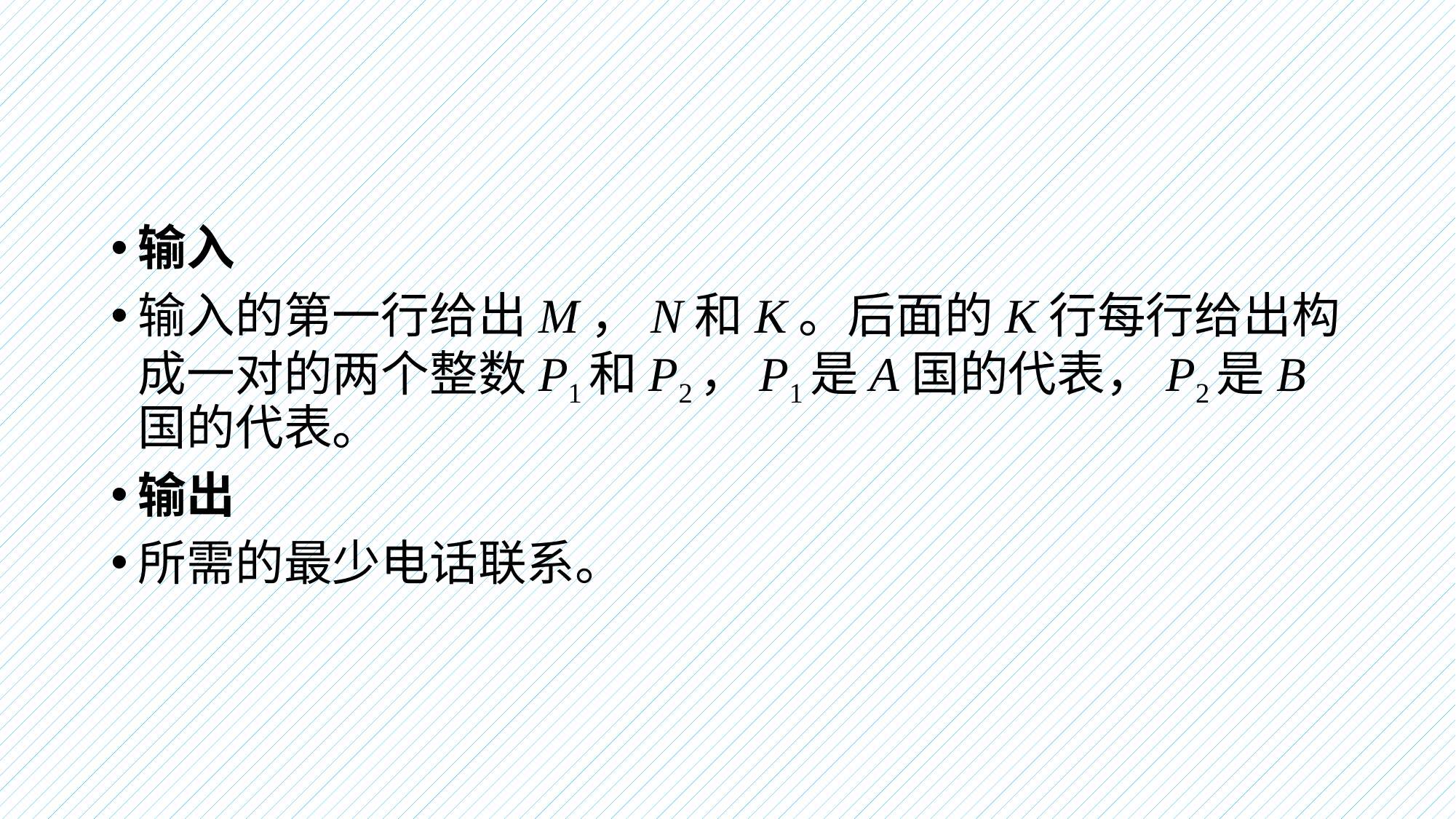

#
输入
输入的第一行给出M，N和K。后面的K行每行给出构成一对的两个整数P1和P2，P1是A国的代表，P2是B国的代表。
输出
所需的最少电话联系。